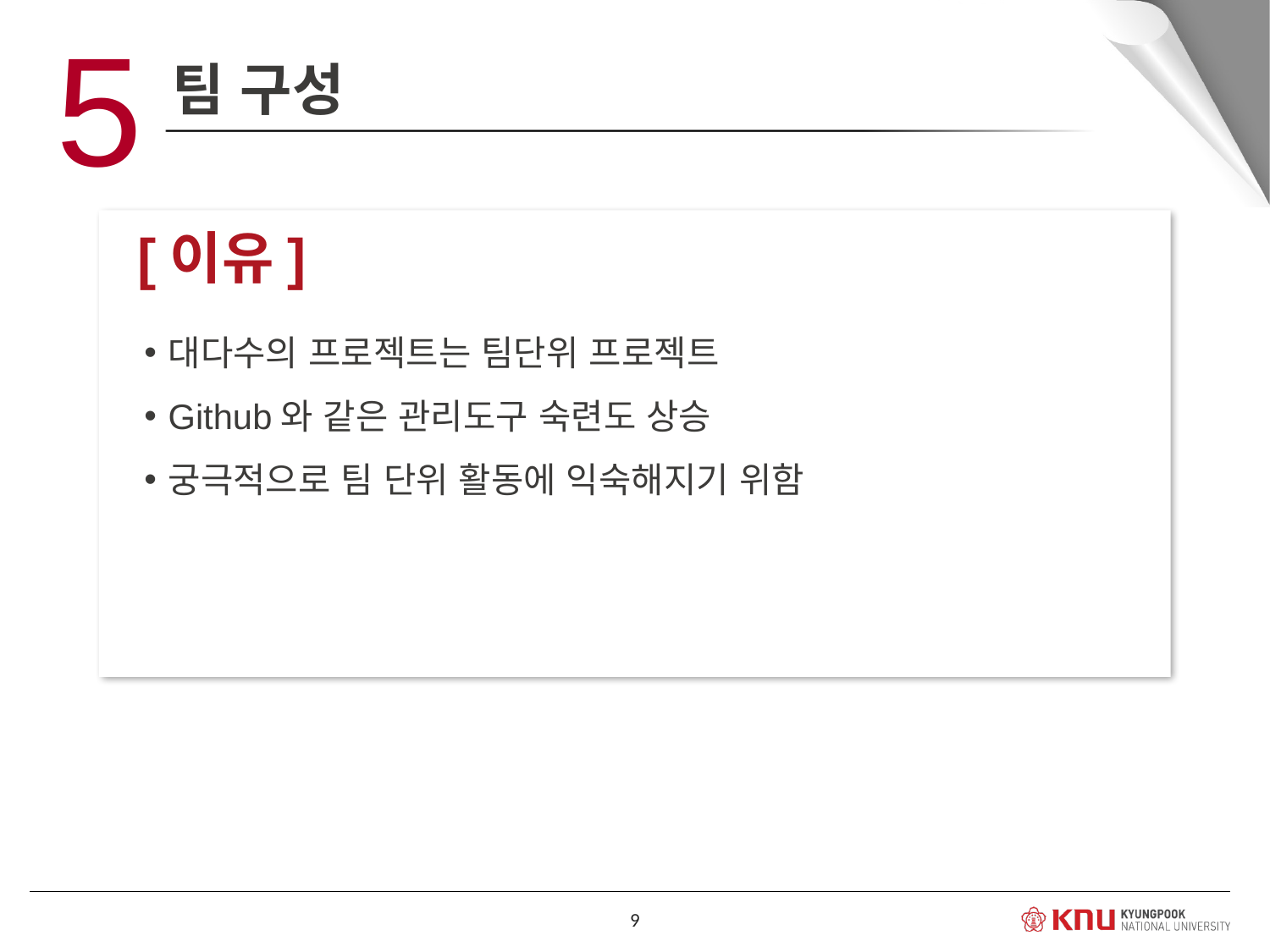

5
팀 구성

[이유]
대다수의 프로젝트는 팀단위 프로젝트
Github와 같은 관리도구 숙련도 상승
궁극적으로 팀 단위 활동에 익숙해지기 위함
9